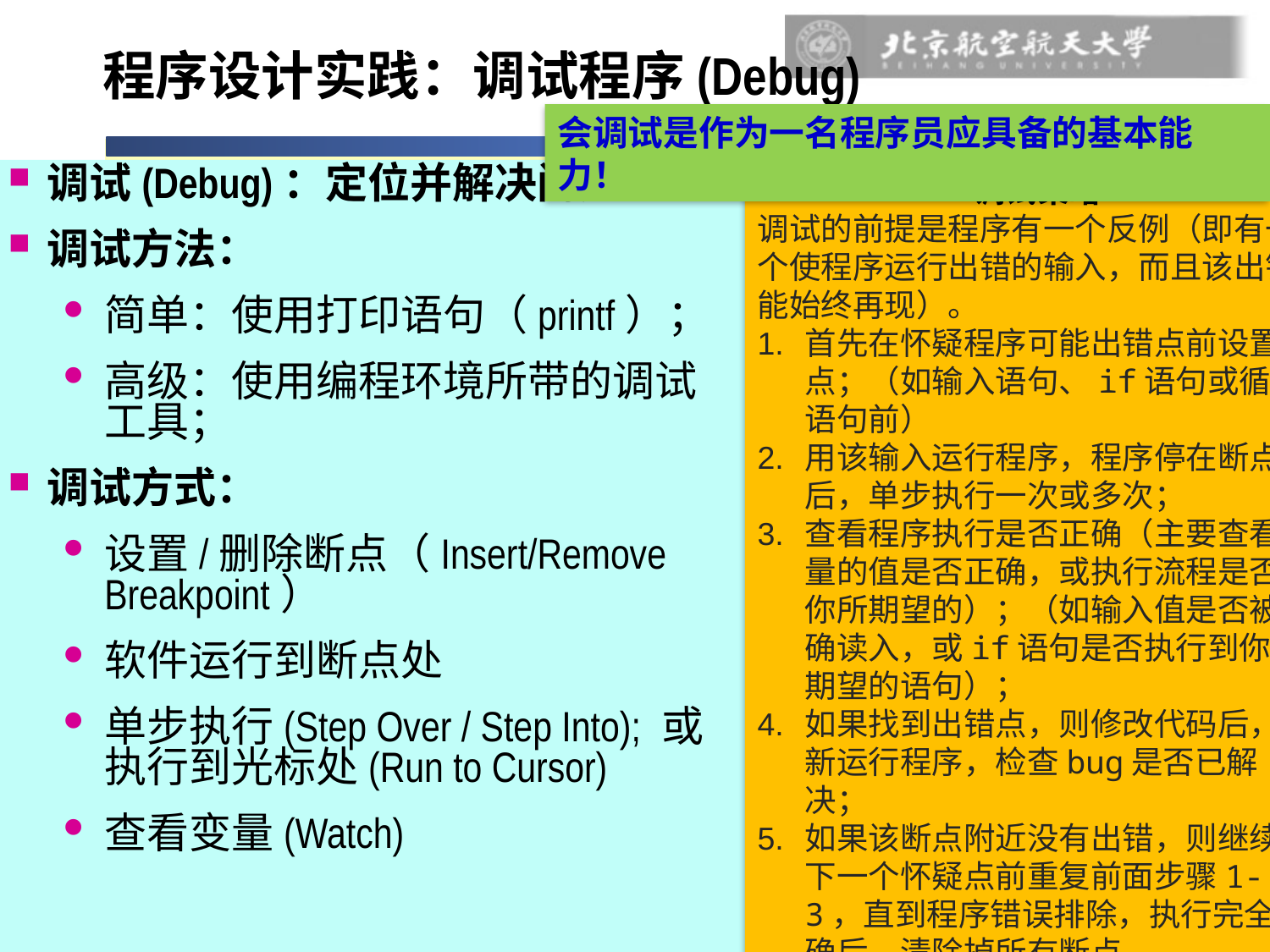

# 程序设计实践：调试程序(Debug)
会调试是作为一名程序员应具备的基本能力！
调试(Debug)：定位并解决问题
调试方法：
简单：使用打印语句（printf）；
高级：使用编程环境所带的调试工具；
调试方式：
设置/删除断点（Insert/Remove Breakpoint）
软件运行到断点处
单步执行(Step Over / Step Into); 或执行到光标处(Run to Cursor)
查看变量(Watch)
调试策略
调试的前提是程序有一个反例（即有一个使程序运行出错的输入，而且该出错能始终再现）。
首先在怀疑程序可能出错点前设置断点；（如输入语句、if语句或循环语句前）
用该输入运行程序，程序停在断点处后，单步执行一次或多次；
查看程序执行是否正确（主要查看变量的值是否正确，或执行流程是否是你所期望的）；（如输入值是否被正确读入，或if语句是否执行到你所期望的语句）；
如果找到出错点，则修改代码后，重新运行程序，检查bug是否已解决；
如果该断点附近没有出错，则继续在下一个怀疑点前重复前面步骤1-3，直到程序错误排除，执行完全正确后，清除掉所有断点。
C程序设计基础
81